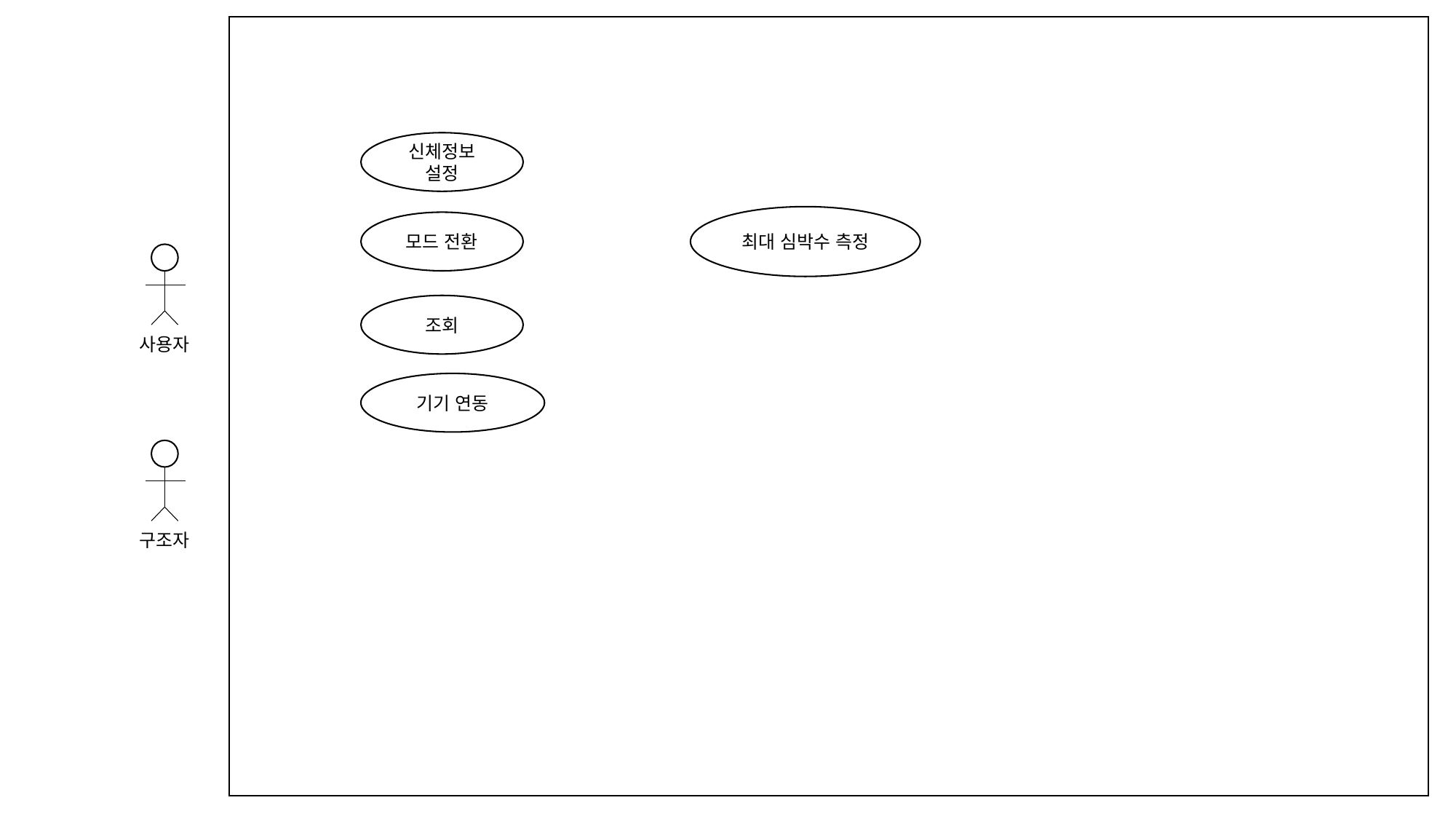

신체정보
설정
최대 심박수 측정
모드 전환

조회
사용자
기기 연동

구조자
<<include>>
<<extend>>